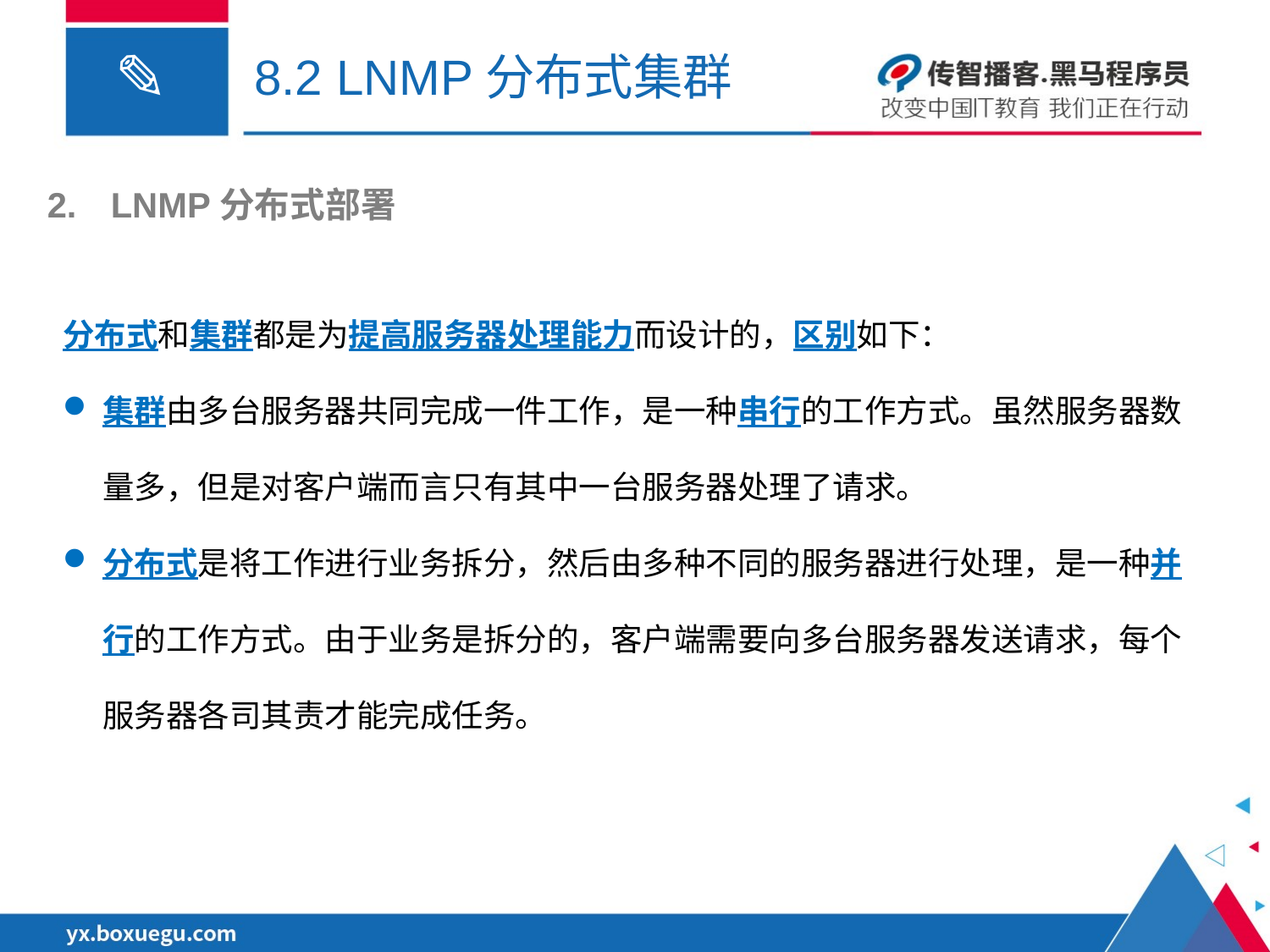

# 8.2 LNMP分布式集群
LNMP分布式部署
分布式和集群都是为提高服务器处理能力而设计的，区别如下：
集群由多台服务器共同完成一件工作，是一种串行的工作方式。虽然服务器数量多，但是对客户端而言只有其中一台服务器处理了请求。
分布式是将工作进行业务拆分，然后由多种不同的服务器进行处理，是一种并行的工作方式。由于业务是拆分的，客户端需要向多台服务器发送请求，每个服务器各司其责才能完成任务。